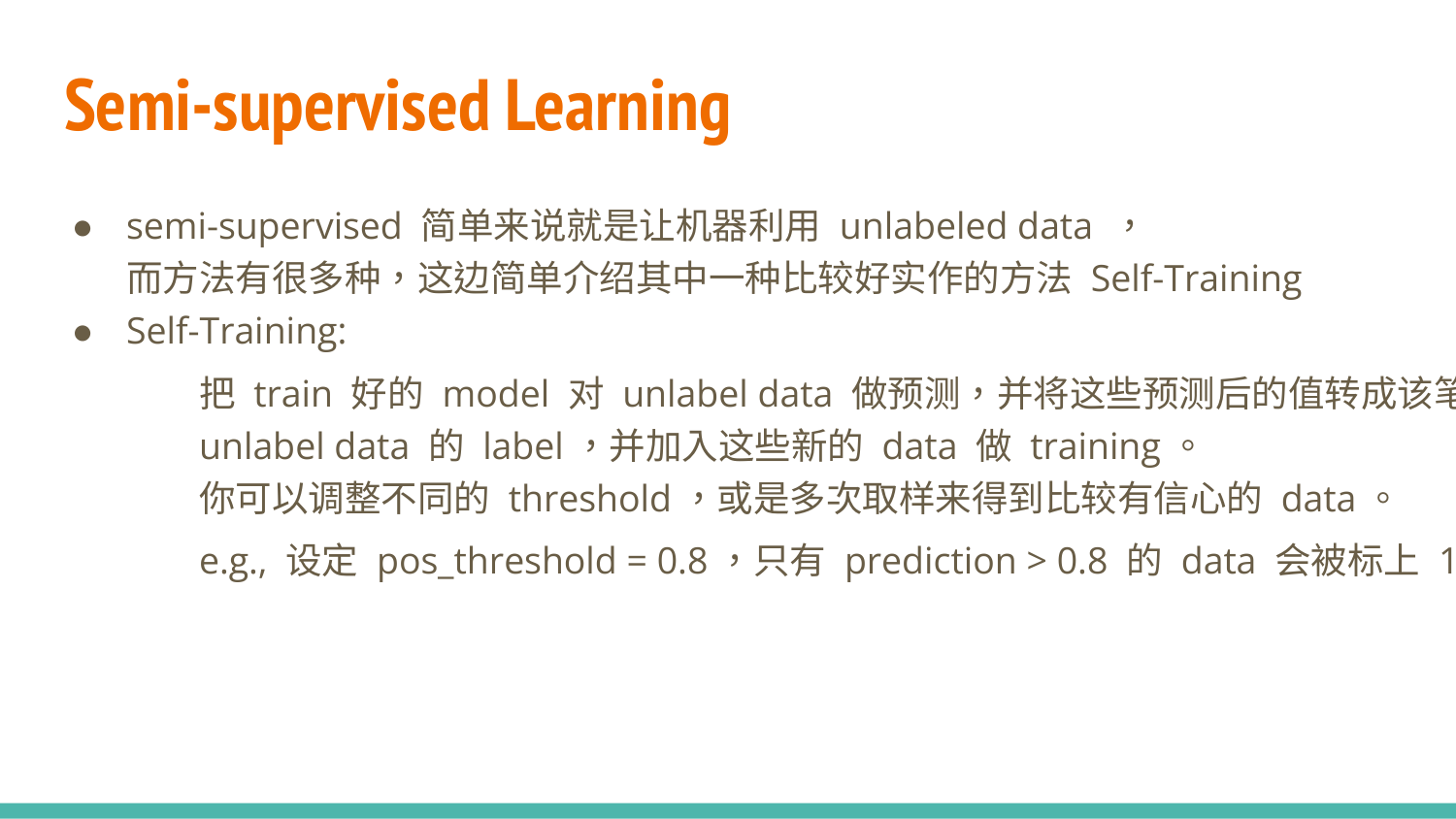

# Semi-supervised Learning
semi-supervised 简单来说就是让机器利用 unlabeled data ，
而方法有很多种，这边简单介绍其中一种比较好实作的方法 Self-Training
Self-Training:
	把 train 好的 model 对 unlabel data 做预测，并将这些预测后的值转成该笔
	unlabel data 的 label，并加入这些新的 data 做 training。
	你可以调整不同的 threshold，或是多次取样来得到比较有信心的 data。
	e.g., 设定 pos_threshold = 0.8，只有 prediction > 0.8 的 data 会被标上 1